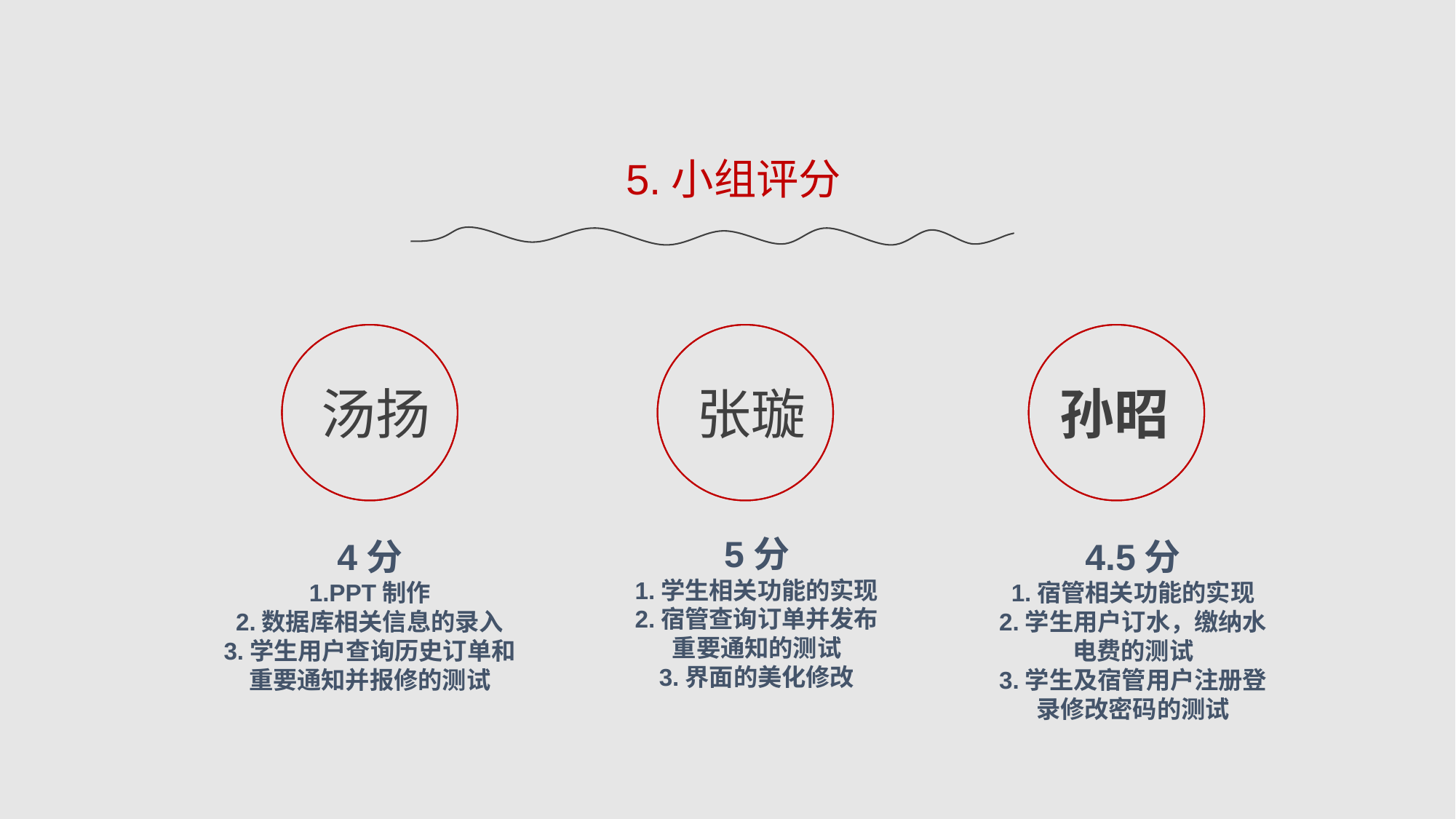

5.小组评分

汤扬
张璇
孙昭
5分
1.学生相关功能的实现
2.宿管查询订单并发布重要通知的测试
3.界面的美化修改
4分
1.PPT制作
2.数据库相关信息的录入
3.学生用户查询历史订单和重要通知并报修的测试
4.5分
1.宿管相关功能的实现
2.学生用户订水，缴纳水电费的测试
3.学生及宿管用户注册登录修改密码的测试